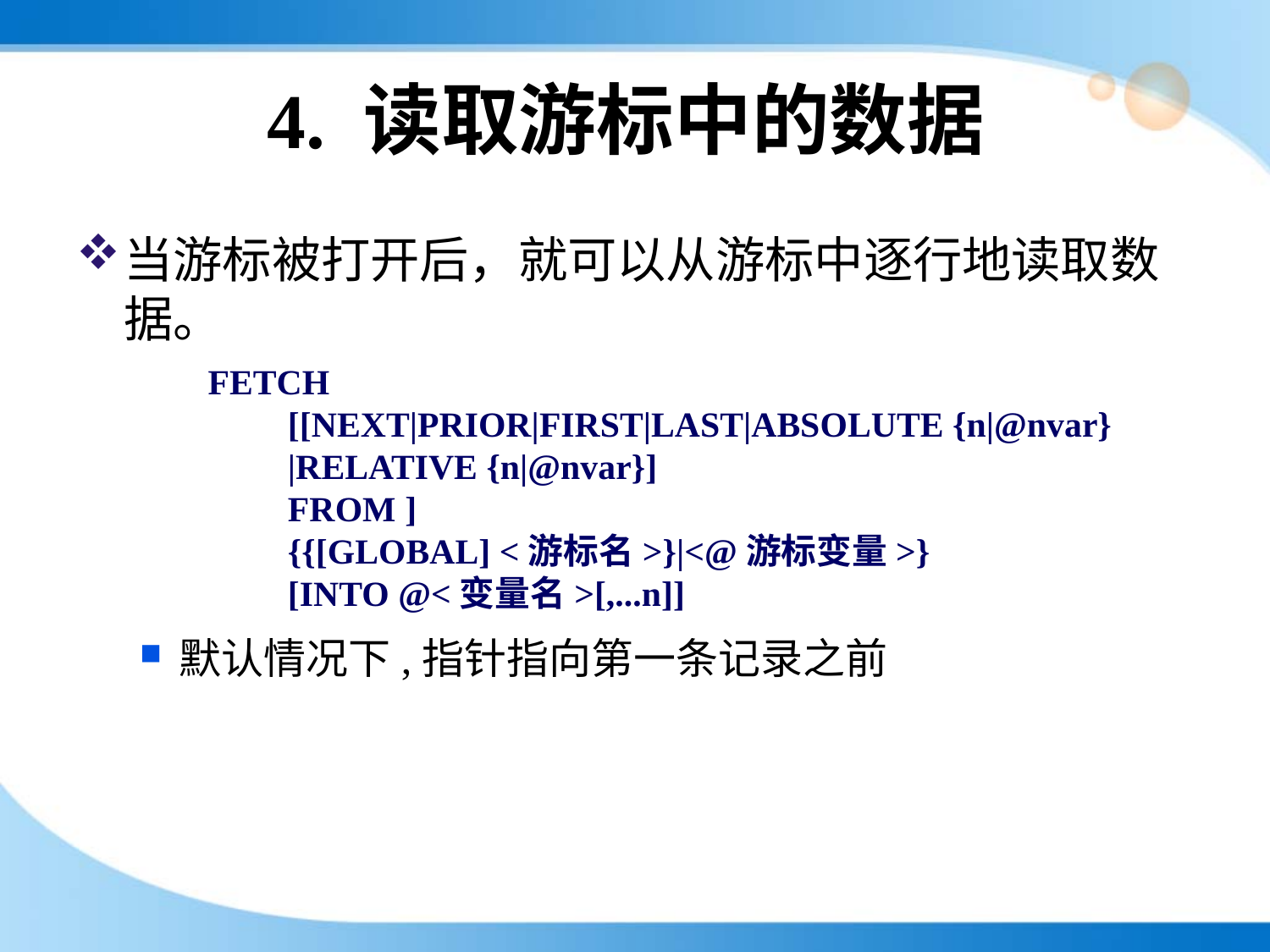

# 4. 读取游标中的数据
当游标被打开后，就可以从游标中逐行地读取数据。

默认情况下,指针指向第一条记录之前
 FETCH
          [[NEXT|PRIOR|FIRST|LAST|ABSOLUTE {n|@nvar}
          |RELATIVE {n|@nvar}]
          FROM ]
          {{[GLOBAL] <游标名>}|<@游标变量>}
          [INTO @<变量名>[,...n]]